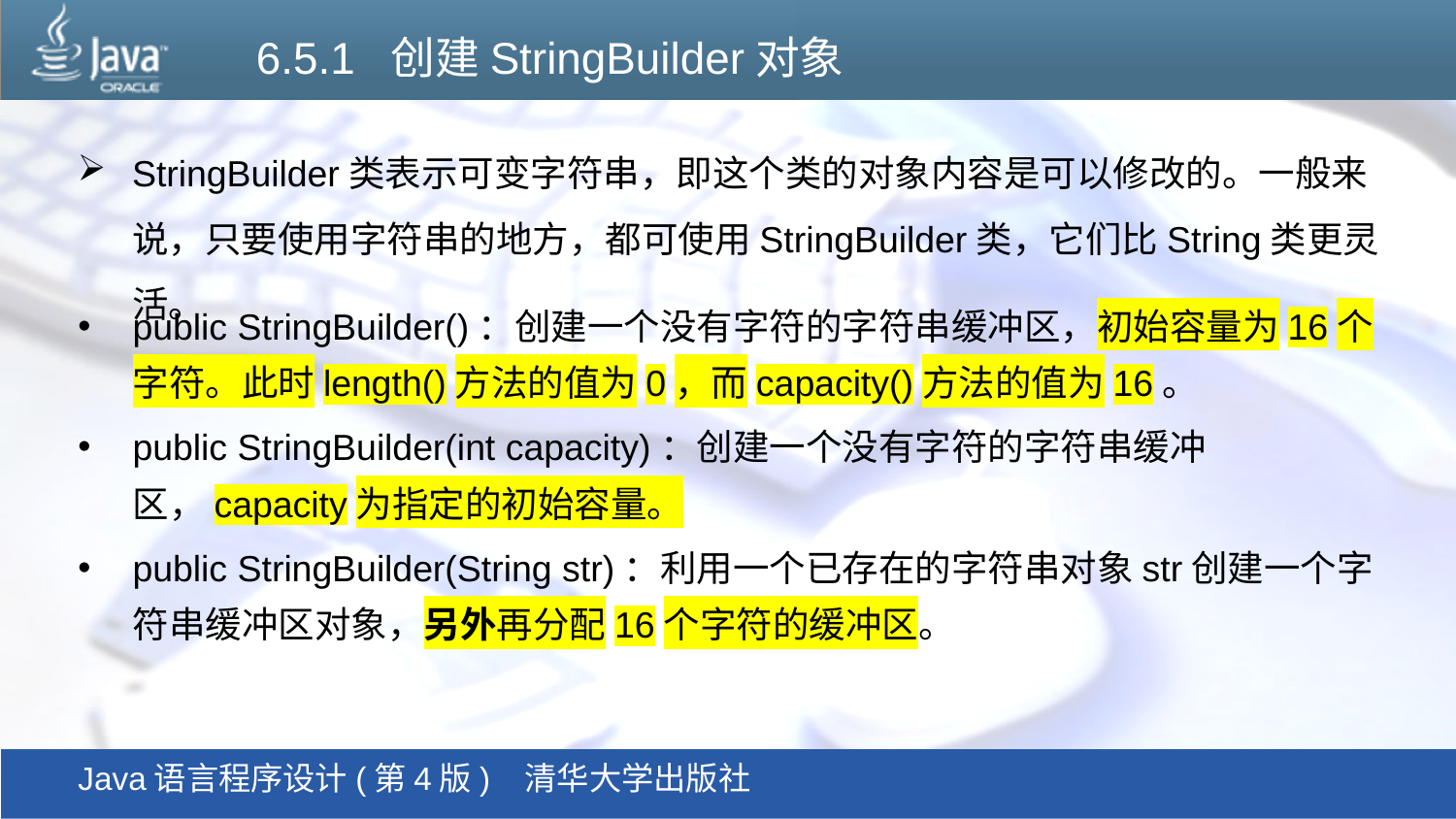

# 6.5.1  创建StringBuilder对象
StringBuilder类表示可变字符串，即这个类的对象内容是可以修改的。一般来说，只要使用字符串的地方，都可使用StringBuilder类，它们比String类更灵活。
public StringBuilder()：创建一个没有字符的字符串缓冲区，初始容量为16个字符。此时length()方法的值为0，而capacity()方法的值为16。
public StringBuilder(int capacity)：创建一个没有字符的字符串缓冲区，capacity为指定的初始容量。
public StringBuilder(String str)：利用一个已存在的字符串对象str创建一个字符串缓冲区对象，另外再分配16个字符的缓冲区。